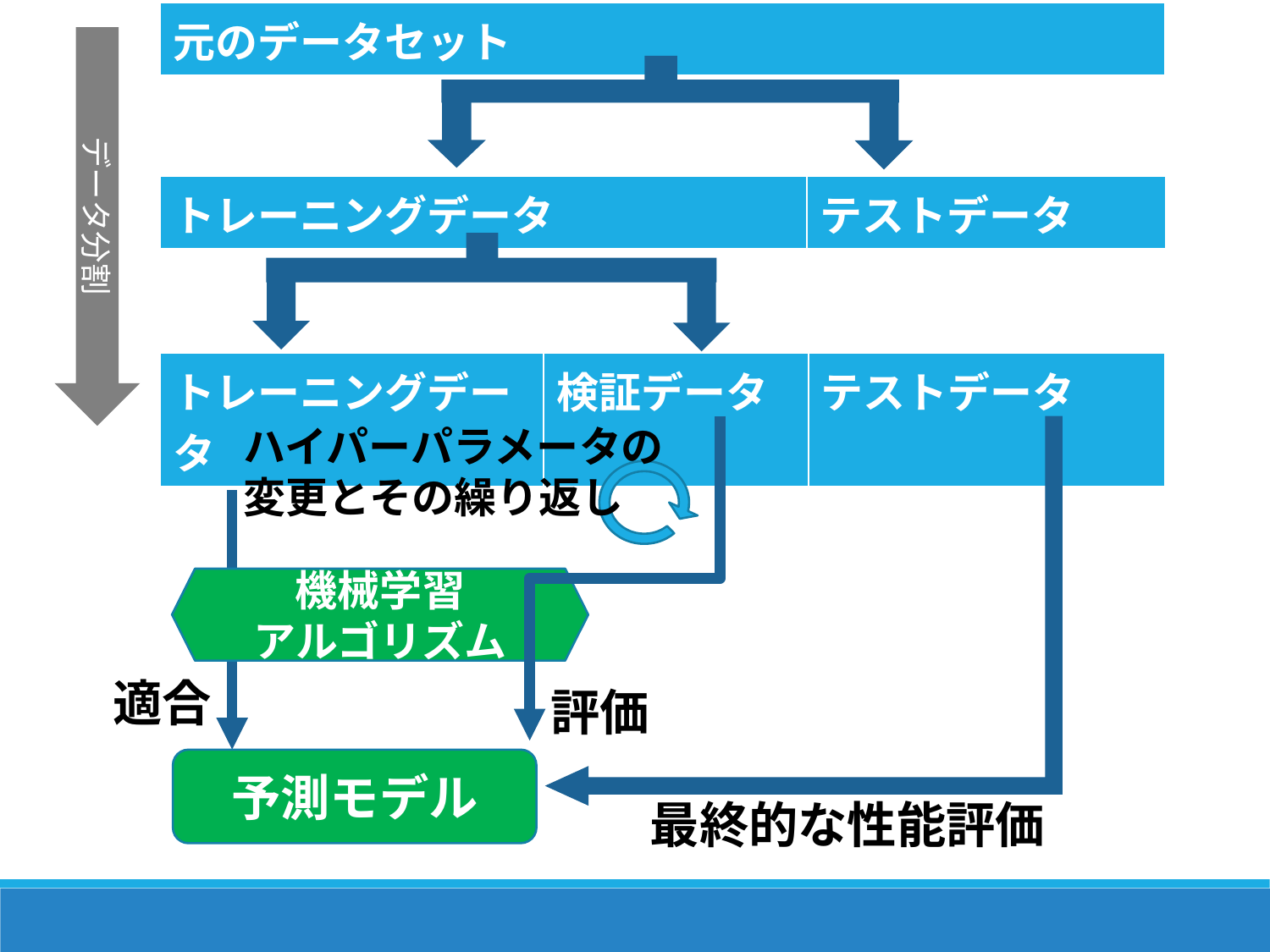

| 元のデータセット |
| --- |
データ分割

| トレーニングデータ | テストデータ |
| --- | --- |

| トレーニングデータ | 検証データ | テストデータ |
| --- | --- | --- |
ハイパーパラメータの
変更とその繰り返し

機械学習
アルゴリズム
適合
評価
予測モデル
最終的な性能評価